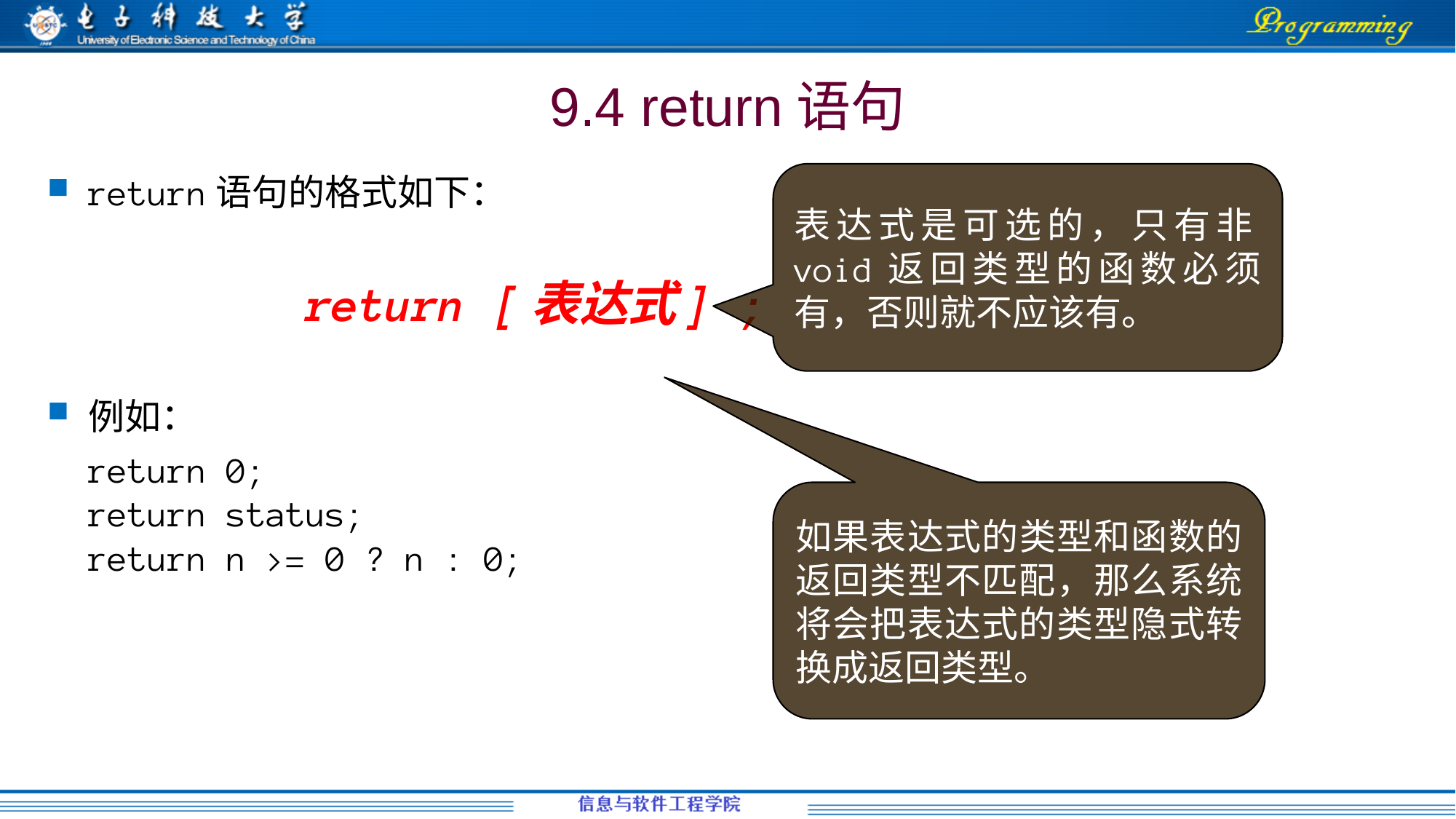

# 9.4 return语句
return语句的格式如下：

			return [表达式] ;

例如：
	return 0;
	return status;
	return n >= 0 ? n : 0;
表达式是可选的，只有非void返回类型的函数必须有，否则就不应该有。
如果表达式的类型和函数的返回类型不匹配，那么系统将会把表达式的类型隐式转换成返回类型。